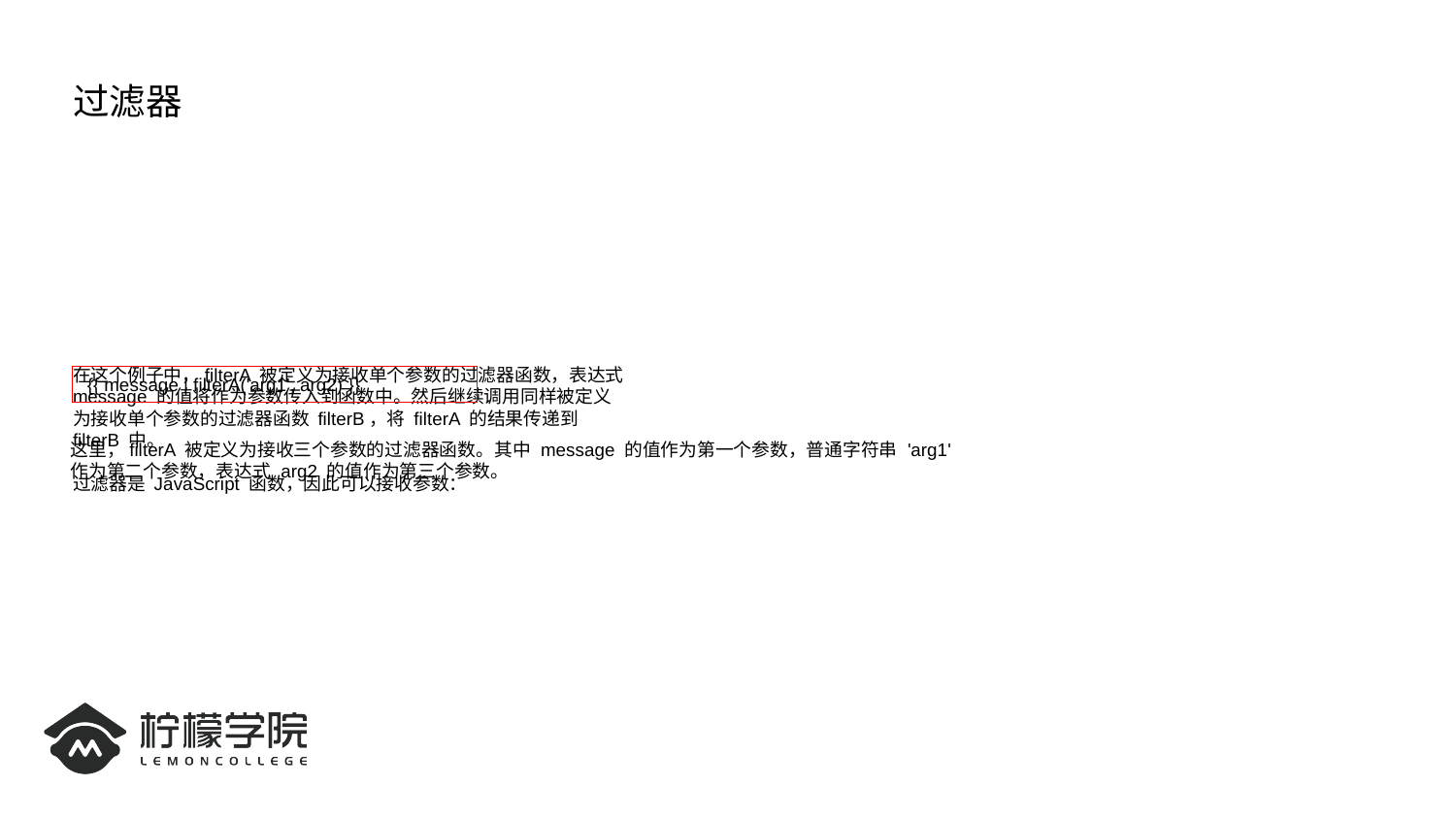

# 过滤器
在这个例子中，filterA 被定义为接收单个参数的过滤器函数，表达式 message 的值将作为参数传入到函数中。然后继续调用同样被定义为接收单个参数的过滤器函数 filterB，将 filterA 的结果传递到 filterB 中。

过滤器是 JavaScript 函数，因此可以接收参数：
{{ message | filterA('arg1', arg2) }}
这里，filterA 被定义为接收三个参数的过滤器函数。其中 message 的值作为第一个参数，普通字符串 'arg1' 作为第二个参数，表达式 arg2 的值作为第三个参数。